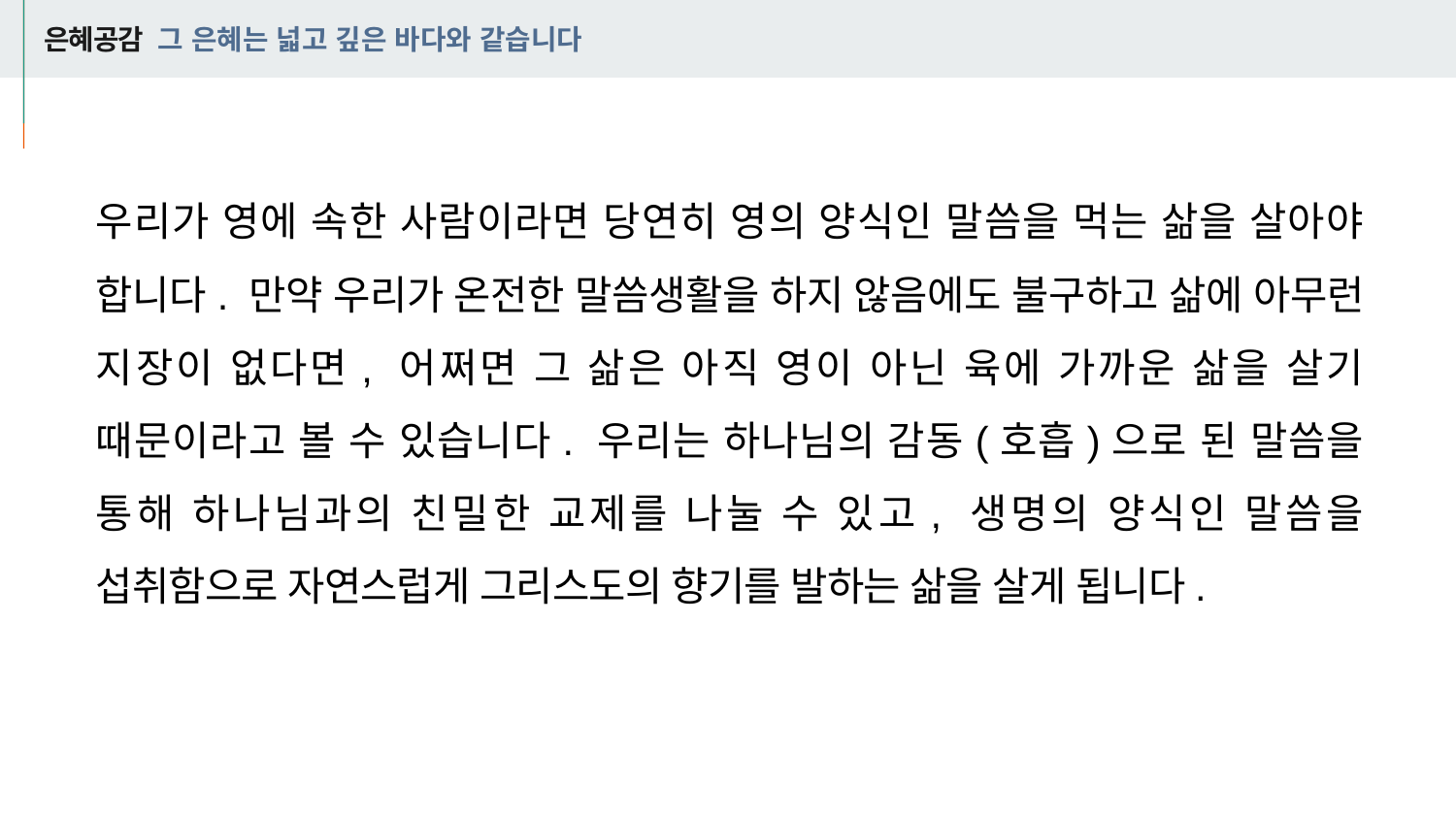

# 은혜공감  그 은혜는 넓고 깊은 바다와 같습니다
우리가 영에 속한 사람이라면 당연히 영의 양식인 말씀을 먹는 삶을 살아야 합니다. 만약 우리가 온전한 말씀생활을 하지 않음에도 불구하고 삶에 아무런 지장이 없다면, 어쩌면 그 삶은 아직 영이 아닌 육에 가까운 삶을 살기 때문이라고 볼 수 있습니다. 우리는 하나님의 감동(호흡)으로 된 말씀을 통해 하나님과의 친밀한 교제를 나눌 수 있고, 생명의 양식인 말씀을 섭취함으로 자연스럽게 그리스도의 향기를 발하는 삶을 살게 됩니다.